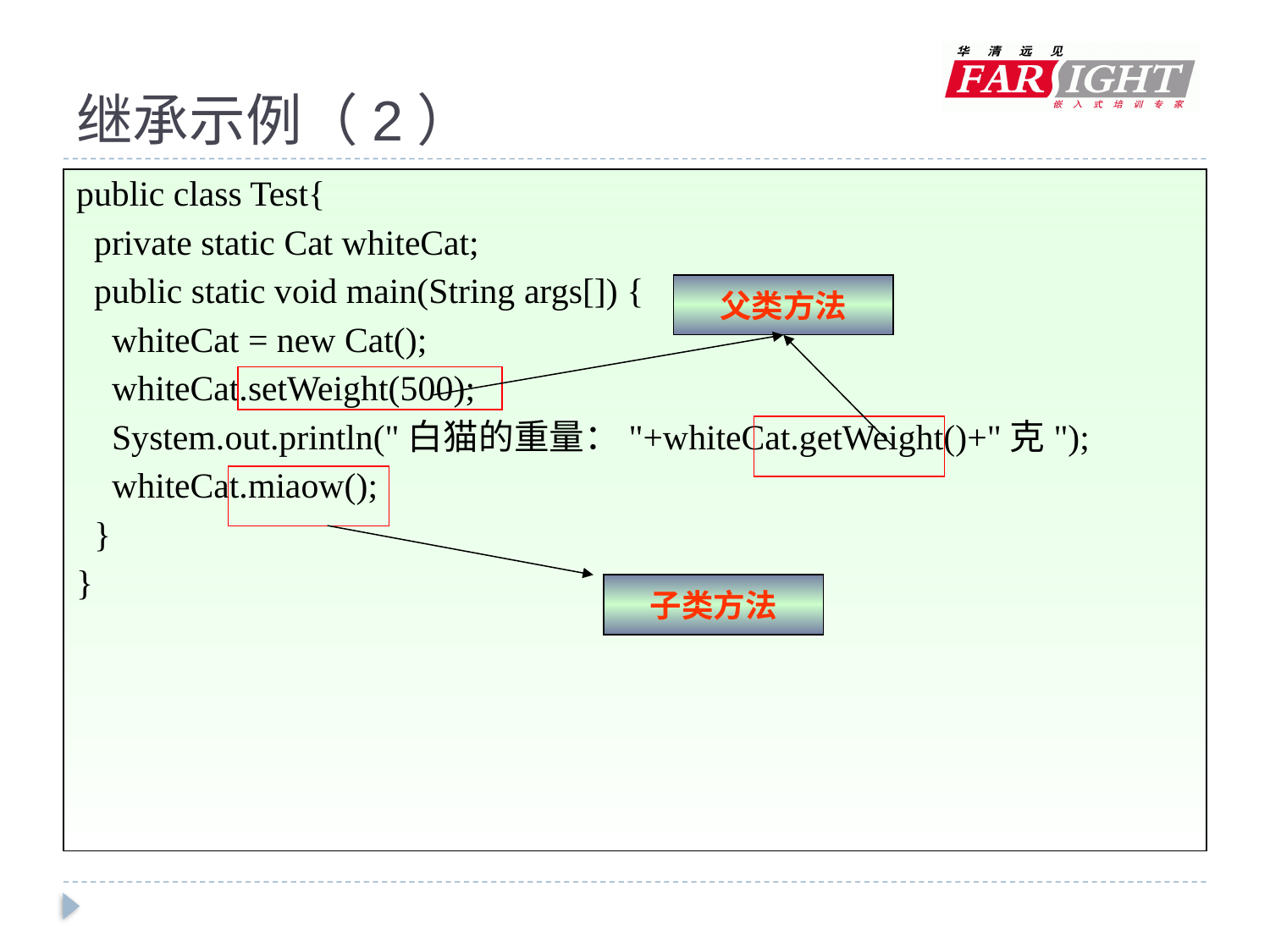

# 继承示例（2）
public class Test{
  private static Cat whiteCat;
  public static void main(String args[]) {
    whiteCat = new Cat();
    whiteCat.setWeight(500);
    System.out.println("白猫的重量："+whiteCat.getWeight()+"克");
    whiteCat.miaow();
  }
}
父类方法

子类方法